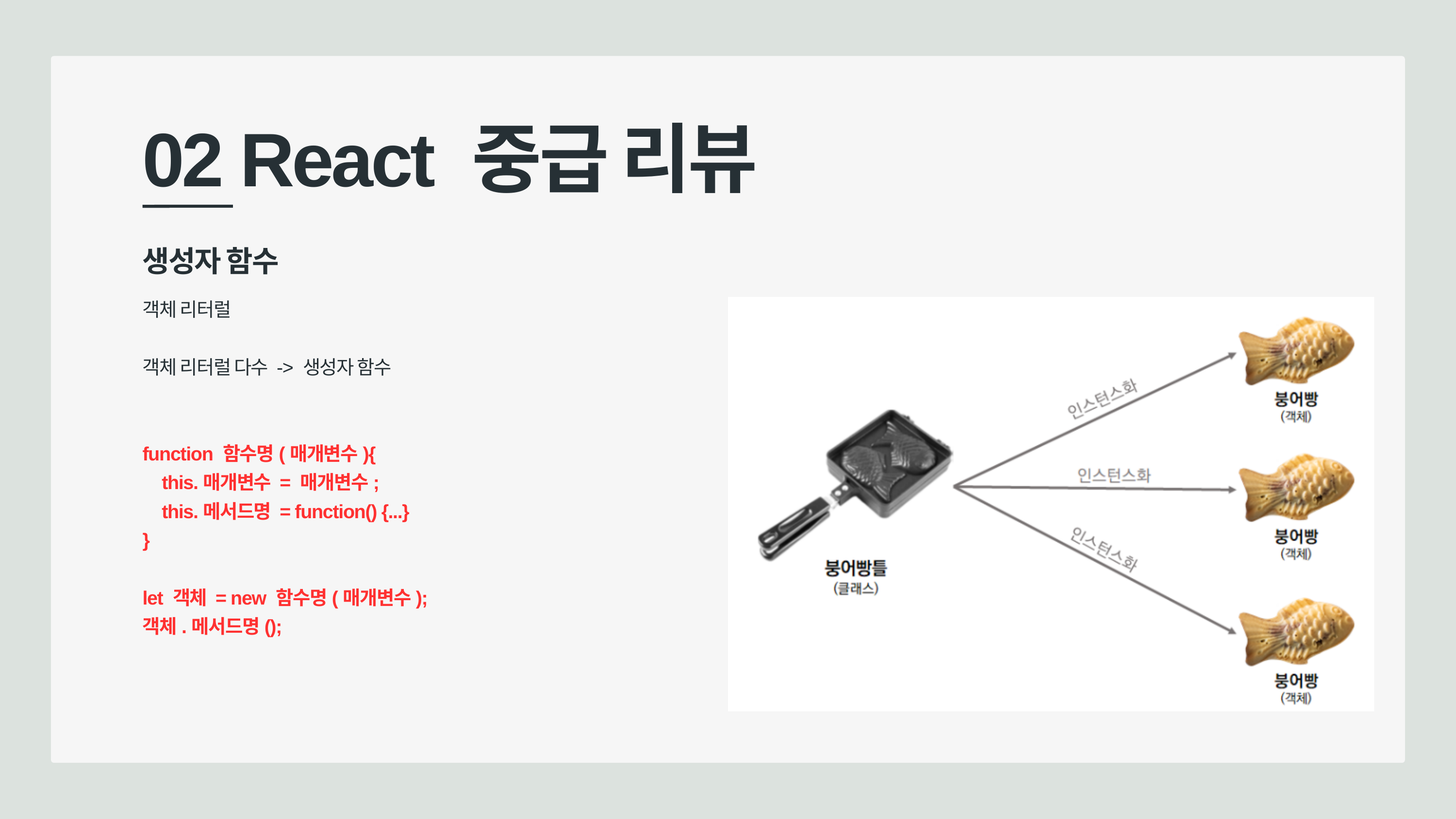

02 React 중급 리뷰

생성자 함수
객체 리터럴

객체 리터럴 다수 -> 생성자 함수

function 함수명(매개변수){
    this.매개변수 = 매개변수;
    this.메서드명 = function() {...}
}

let 객체 = new 함수명(매개변수);
객체.메서드명();